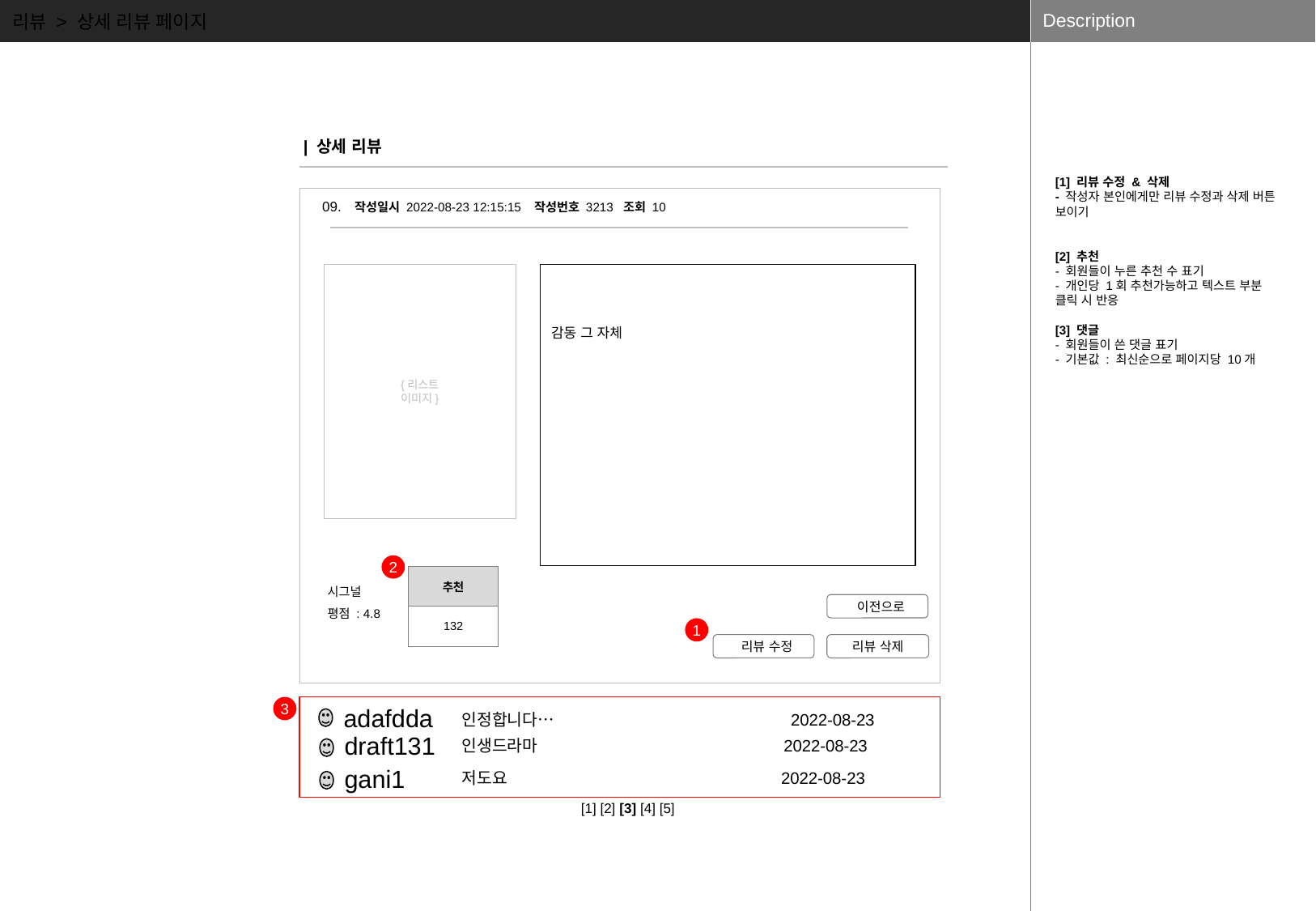

리뷰 > 상세 리뷰 페이지
 | 상세 리뷰

[1] 리뷰 수정 & 삭제
- 작성자 본인에게만 리뷰 수정과 삭제 버튼 보이기

[2] 추천
- 회원들이 누른 추천 수 표기
- 개인당 1회 추천가능하고 텍스트 부분 클릭 시 반응

[3] 댓글
- 회원들이 쓴 댓글 표기
- 기본값 : 최신순으로 페이지당 10개

09.   작성일시 2022-08-23 12:15:15   작성번호 3213  조회 10
 감동 그 자체

|  |
| --- |
{리스트
이미지}
2

시그널
평점 : 4.8
| 추천 |
| --- |
| 132 |
 이전으로
1
 리뷰 수정
리뷰 삭제
3

adafdda
인정합니다…                                                  2022-08-23

draft131
인생드라마                                                    2022-08-23

gani1
저도요                                                          2022-08-23

[1] [2] [3] [4] [5]